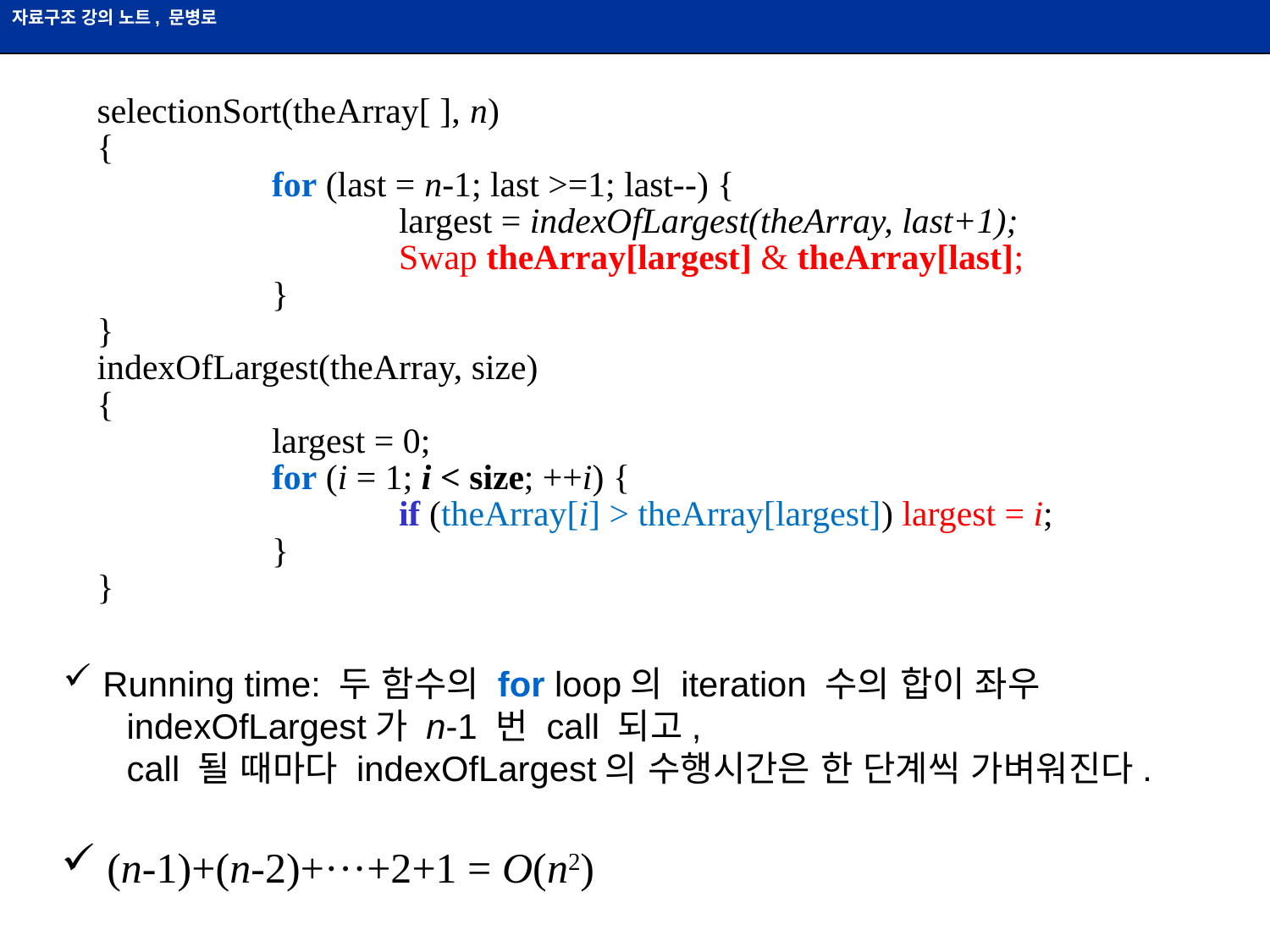

selectionSort(theArray[ ], n)
{
		for (last = n-1; last >=1; last--) {
			largest = indexOfLargest(theArray, last+1);
			Swap theArray[largest] & theArray[last];
		}
}
indexOfLargest(theArray, size)
{
		largest = 0;
		for (i = 1; i < size; ++i) {
			if (theArray[i] > theArray[largest]) largest = i;
		}
}
selectionSort(theArray[ ], n)
{
		for (last = n-1; last >=1; last--) {
			largest = indexOfLargest(theArray, last+1);
			Swap theArray[largest] & theArray[last];
		}
}
indexOfLargest(theArray, size)
{
		largest = 0;
		for (i = 1; i < size; ++i) {
			if (theArray[i] > theArray[largest]) largest = i;
		}
}
 Running time: 두 함수의 for loop의 iteration 수의 합이 좌우
indexOfLargest가 n-1 번 call 되고,
call 될 때마다 indexOfLargest의 수행시간은 한 단계씩 가벼워진다.

 (n-1)+(n-2)+···+2+1 = O(n2)